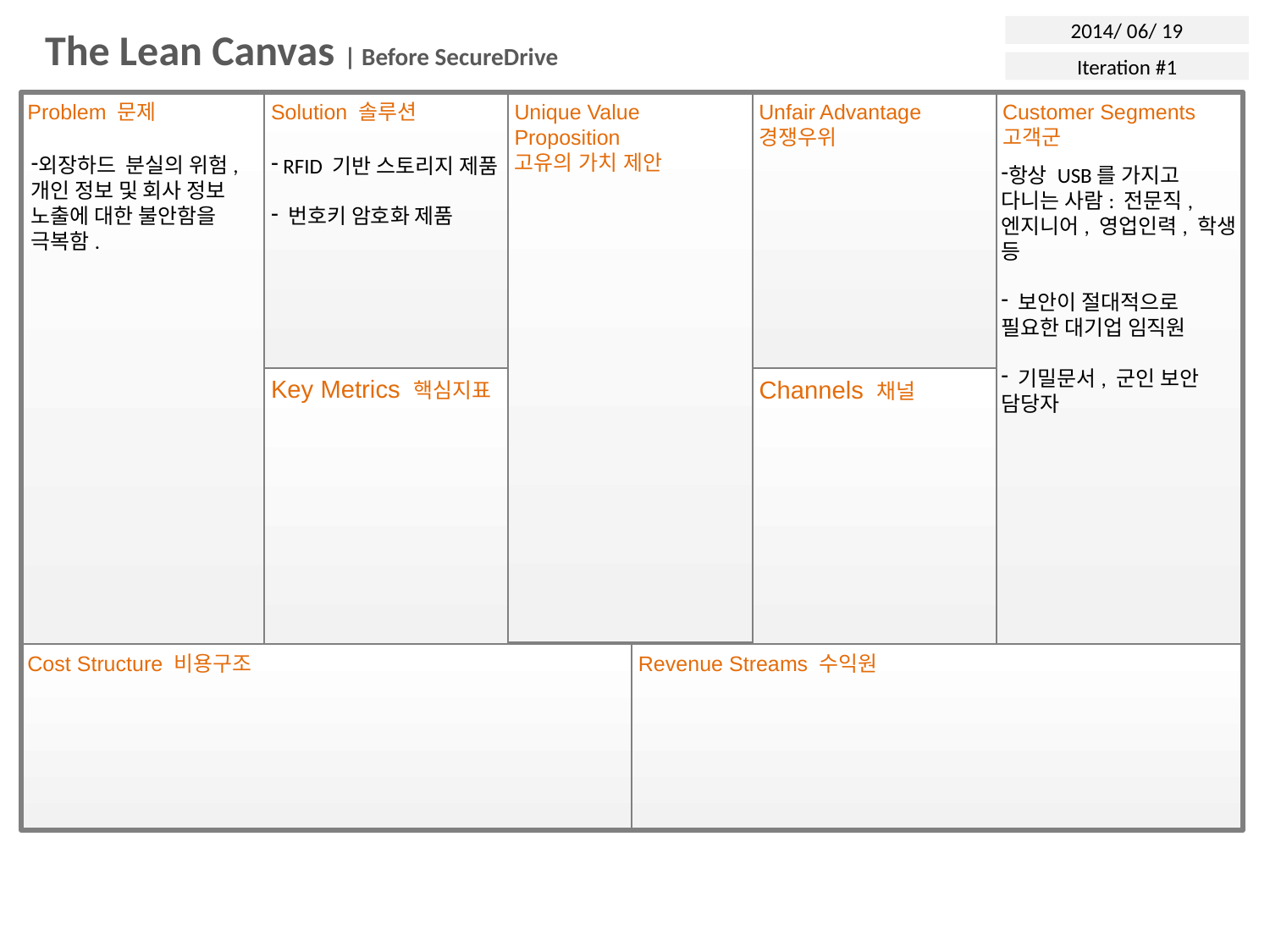

2014/ 06/ 19
The Lean Canvas | Before SecureDrive
Iteration #1

Unique Value Proposition
고유의 가치 제안

Problem 문제

Solution 솔루션

Unfair Advantage
경쟁우위

Customer Segments
고객군

외장하드  분실의 위험, 개인 정보 및 회사 정보 노출에 대한 불안함을 극복함.
 RFID 기반 스토리지 제품

 번호키 암호화 제품
항상 USB를 가지고 다니는 사람: 전문직, 엔지니어, 영업인력, 학생 등

 보안이 절대적으로 필요한 대기업 임직원

 기밀문서, 군인 보안 담당자

Key Metrics 핵심지표

Channels 채널

Cost Structure 비용구조

Revenue Streams 수익원